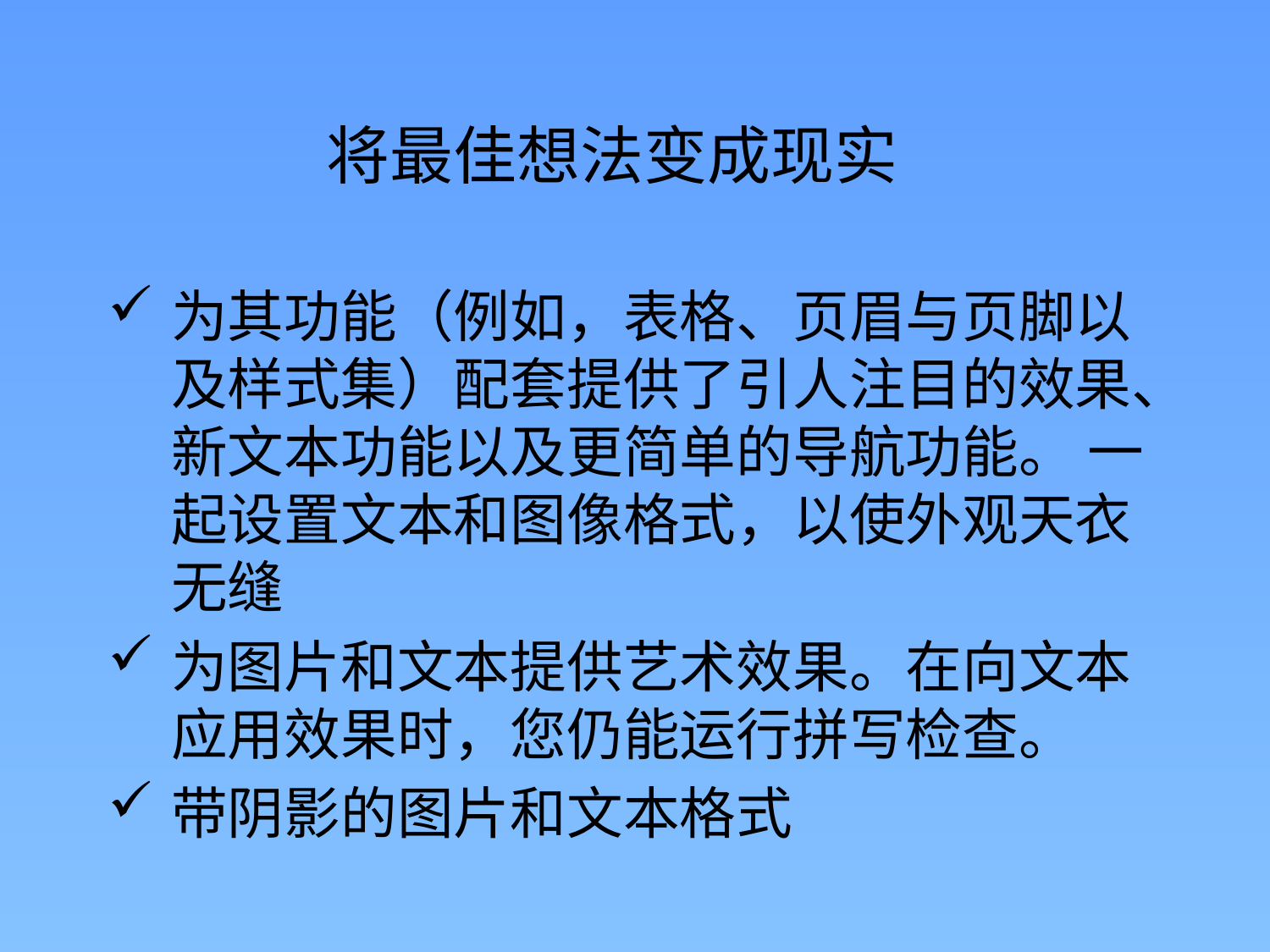

将最佳想法变成现实
为其功能（例如，表格、页眉与页脚以及样式集）配套提供了引人注目的效果、新文本功能以及更简单的导航功能。 一起设置文本和图像格式，以使外观天衣无缝
为图片和文本提供艺术效果。在向文本应用效果时，您仍能运行拼写检查。
带阴影的图片和文本格式